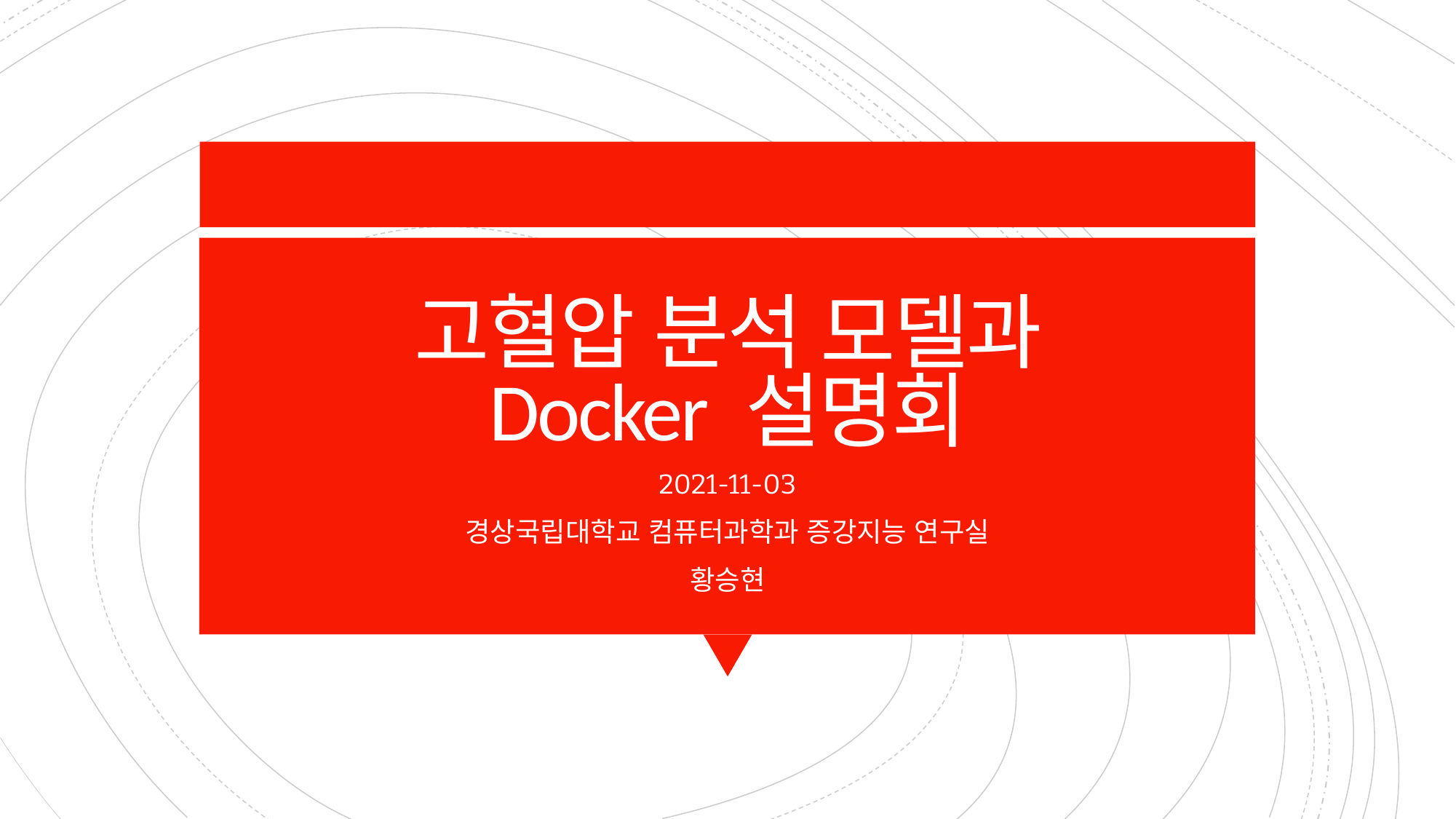

# 고혈압 분석 모델과 Docker 설명회
2021-11-03
경상국립대학교 컴퓨터과학과 증강지능 연구실
황승현